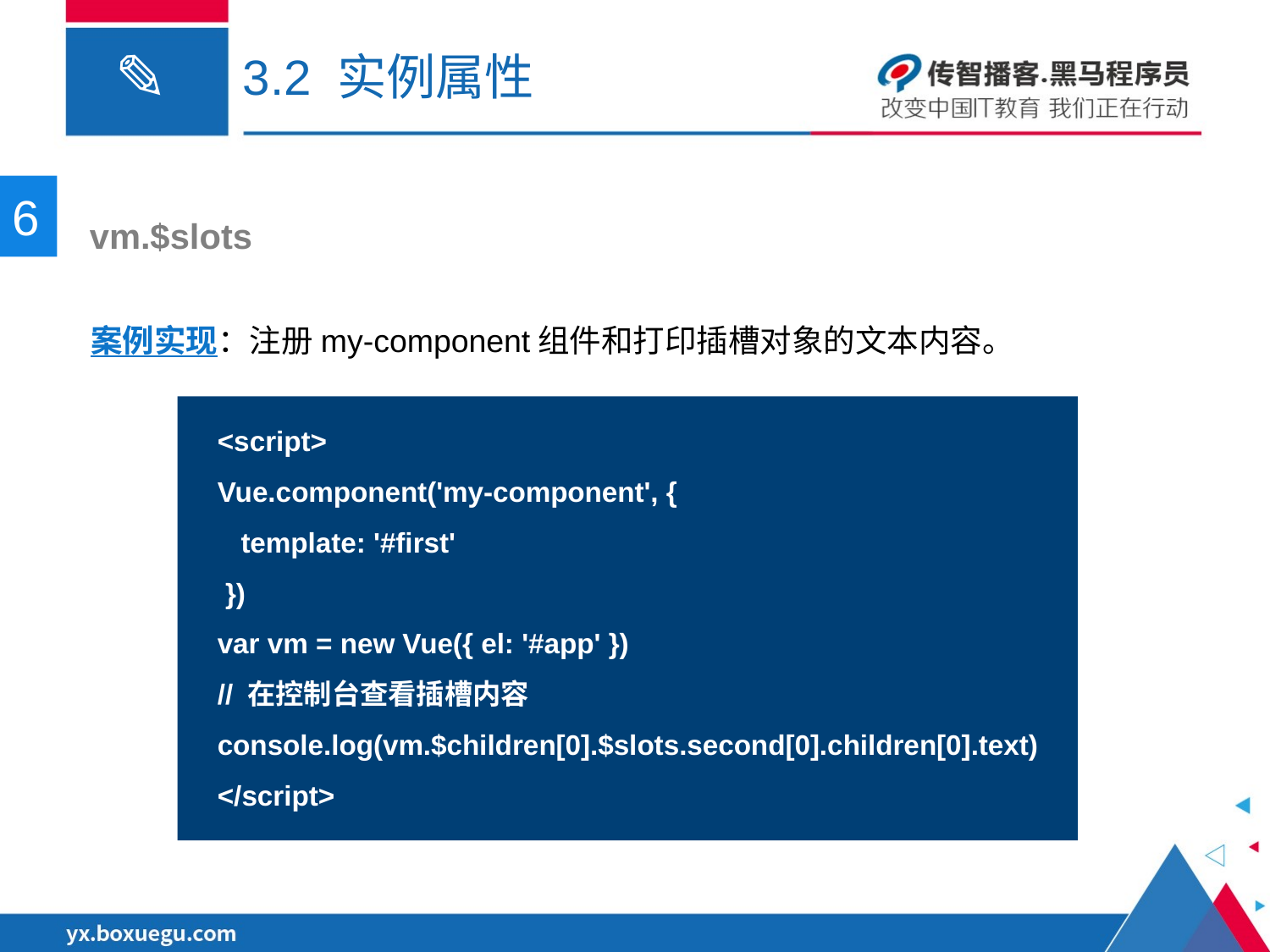

# 3.2 实例属性

6
  vm.$slots
案例实现：注册my-component组件和打印插槽对象的文本内容。

<script>
Vue.component('my-component', {
   template: '#first'
 })
var vm = new Vue({ el: '#app' })
// 在控制台查看插槽内容
console.log(vm.$children[0].$slots.second[0].children[0].text)
</script>